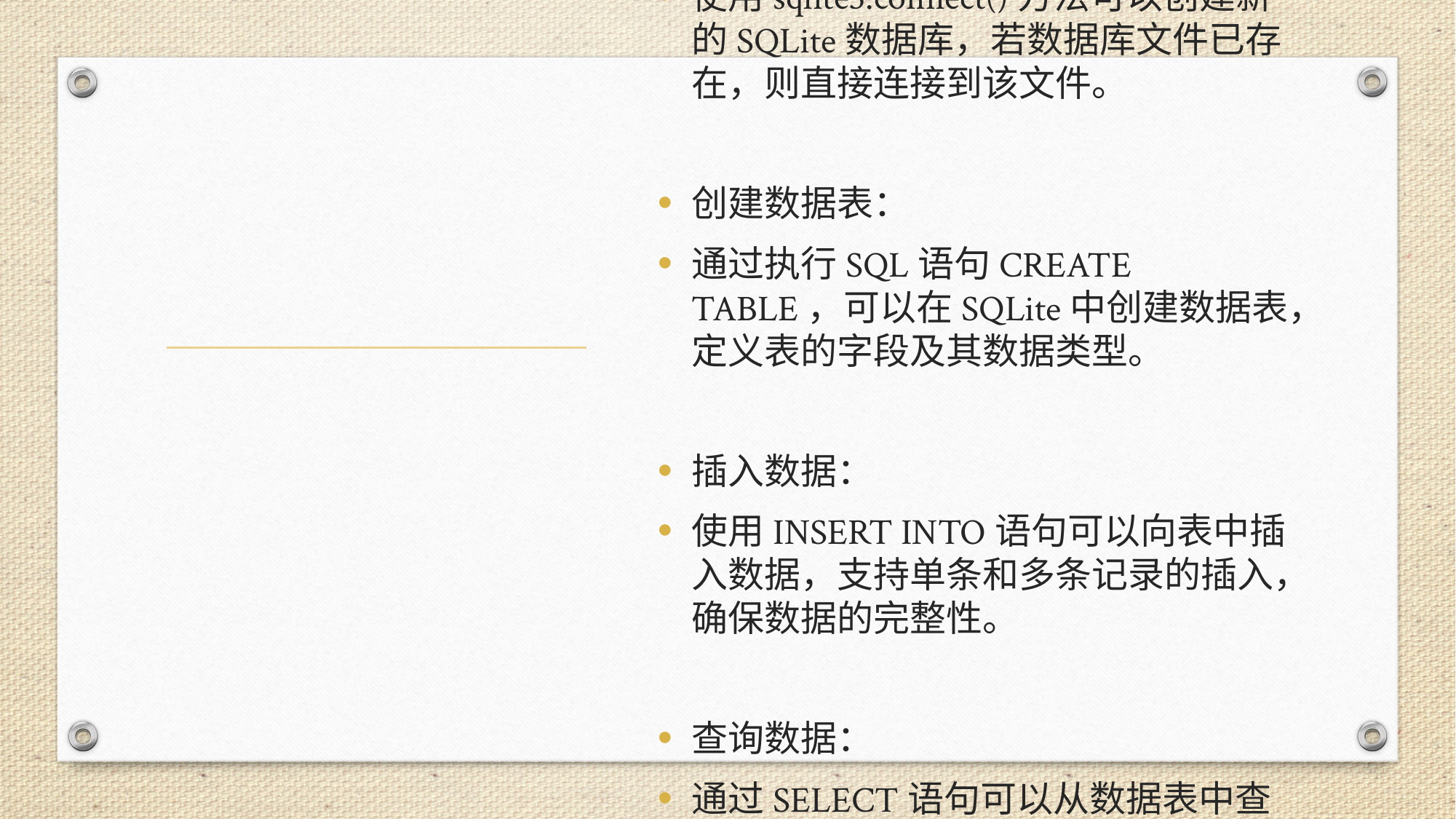

SQLite简介：
SQLite是一种轻量级的关系数据库管理系统，具有零配置、跨平台等特点，广泛用于小型应用和嵌入式系统。

安装SQLite：
在Python中使用SQLite非常简单，只需通过pip安装sqlite3模块即可，无需额外安装数据库软件。

创建数据库：
使用sqlite3.connect()方法可以创建新的SQLite数据库，若数据库文件已存在，则直接连接到该文件。

创建数据表：
通过执行SQL语句CREATE TABLE，可以在SQLite中创建数据表，定义表的字段及其数据类型。

插入数据：
使用INSERT INTO语句可以向表中插入数据，支持单条和多条记录的插入，确保数据的完整性。

查询数据：
通过SELECT语句可以从数据表中查询数据，支持条件筛选、排序和分组，灵活获取所需信息。

更新和删除：
使用UPDATE和DELETE语句可以更新和删除数据，确保对数据的管理和维护，避免冗余信息。

事务管理：
SQLite支持事务处理，使用BEGIN、COMMIT和ROLLBACK语句可以确保数据操作的原子性和一致性。
#